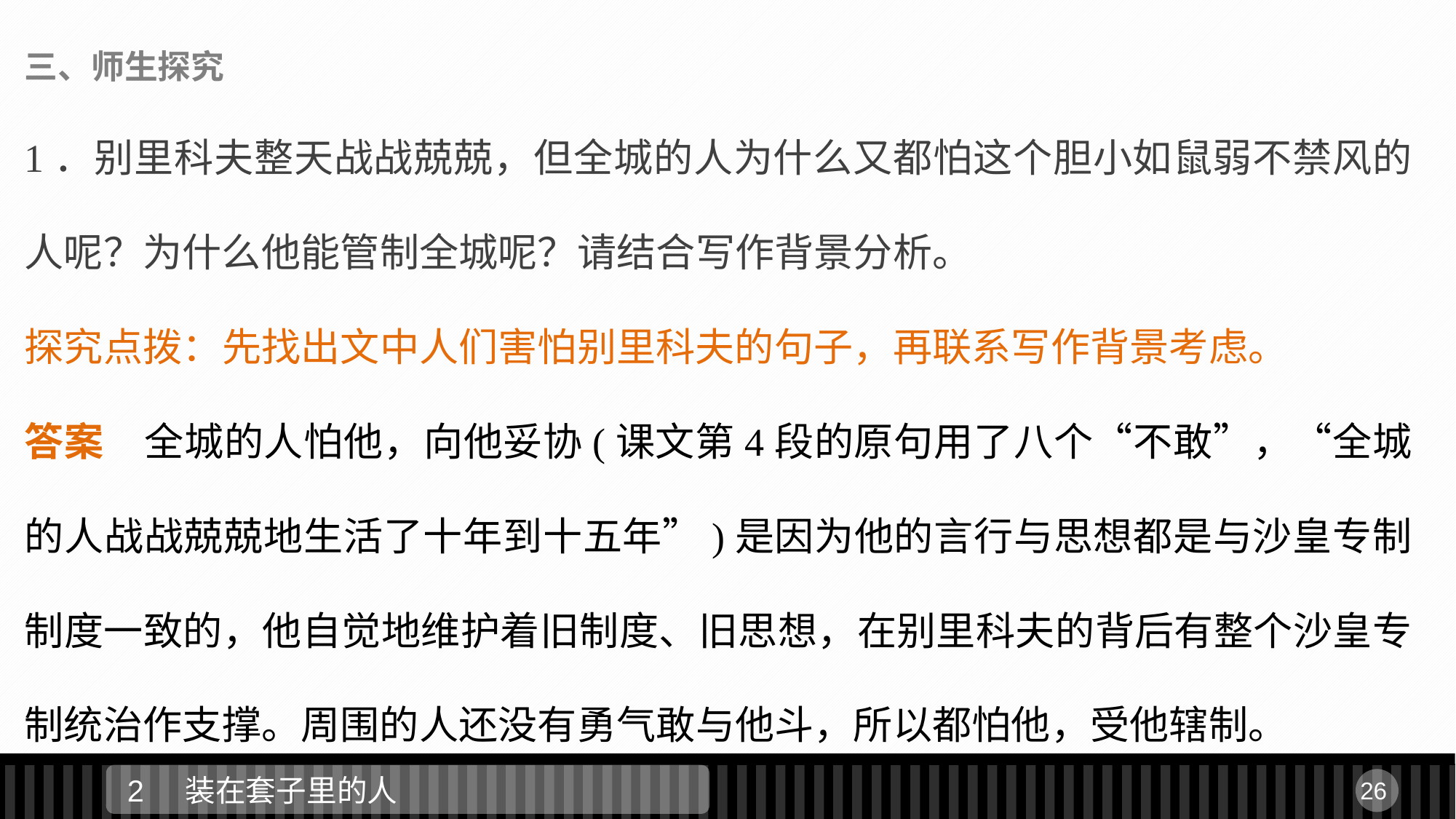

三、师生探究
1．别里科夫整天战战兢兢，但全城的人为什么又都怕这个胆小如鼠弱不禁风的人呢？为什么他能管制全城呢？请结合写作背景分析。
探究点拨：先找出文中人们害怕别里科夫的句子，再联系写作背景考虑。
答案　全城的人怕他，向他妥协(课文第4段的原句用了八个“不敢”，“全城的人战战兢兢地生活了十年到十五年”)是因为他的言行与思想都是与沙皇专制制度一致的，他自觉地维护着旧制度、旧思想，在别里科夫的背后有整个沙皇专制统治作支撑。周围的人还没有勇气敢与他斗，所以都怕他，受他辖制。